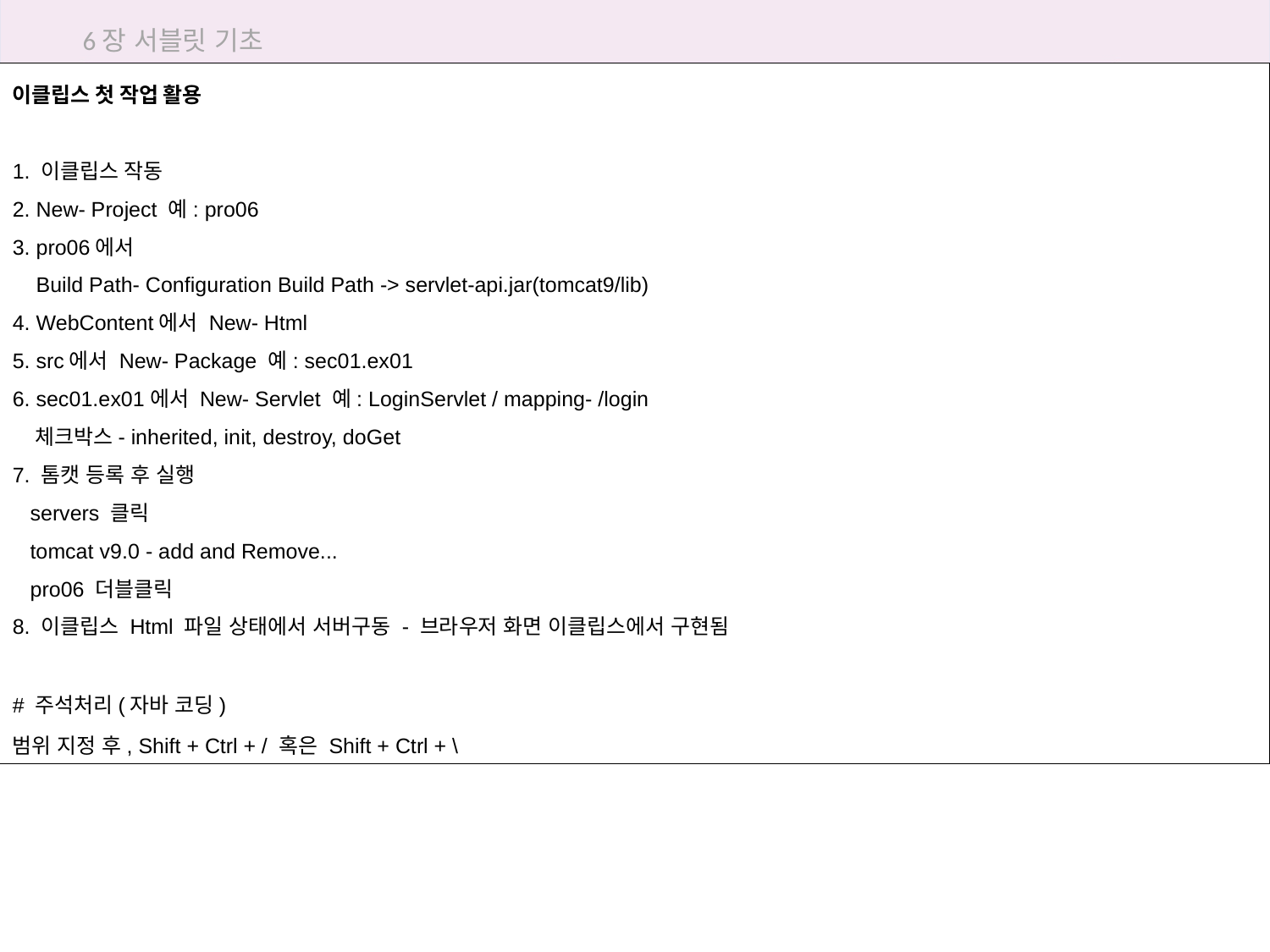

6장 서블릿 기초
이클립스 첫 작업 활용

1. 이클립스 작동
2. New- Project 예: pro06
3. pro06에서
    Build Path- Configuration Build Path -> servlet-api.jar(tomcat9/lib)
4. WebContent에서 New- Html
5. src에서 New- Package 예: sec01.ex01
6. sec01.ex01에서 New- Servlet 예: LoginServlet / mapping- /login
   체크박스- inherited, init, destroy, doGet
7. 톰캣 등록 후 실행
   servers 클릭
   tomcat v9.0 - add and Remove...
   pro06 더블클릭
8. 이클립스 Html 파일 상태에서 서버구동 - 브라우저 화면 이클립스에서 구현됨

# 주석처리(자바 코딩)
범위 지정 후, Shift + Ctrl + / 혹은 Shift + Ctrl + \